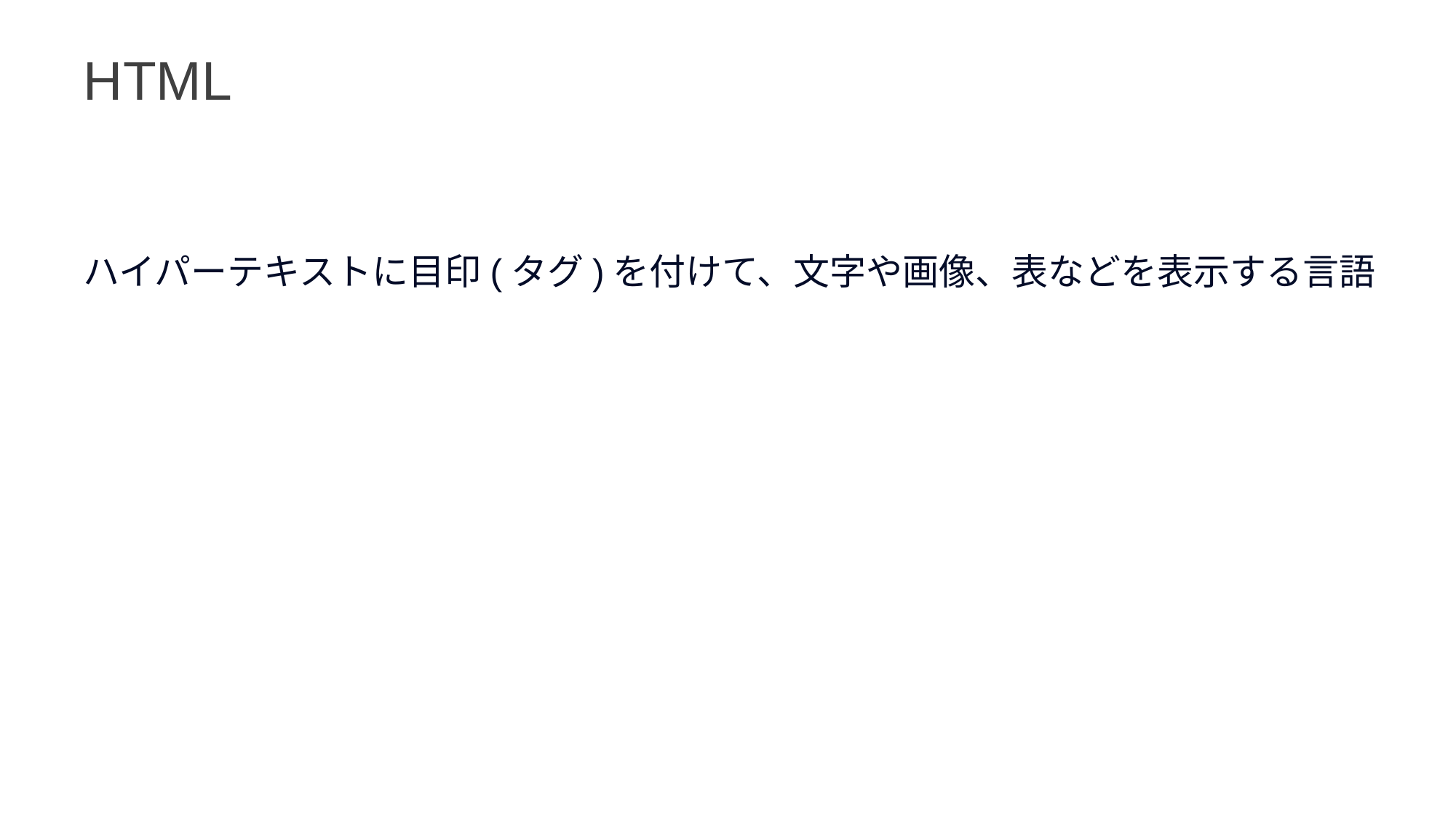

HTML
ハイパーテキストに目印(タグ)を付けて、文字や画像、表などを表示する言語